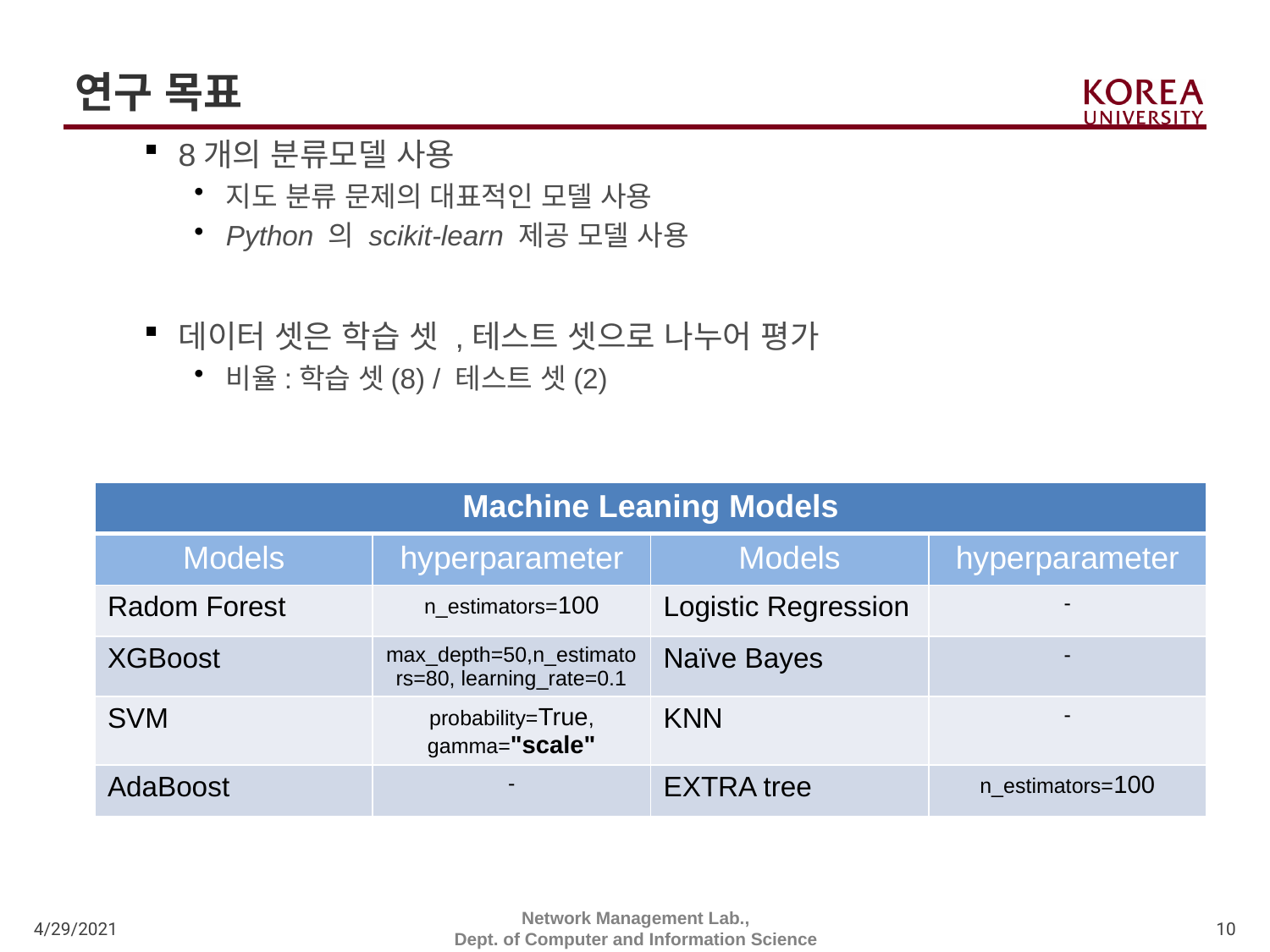

# 연구 목표
8개의 분류모델 사용
지도 분류 문제의 대표적인 모델 사용
Python 의 scikit-learn 제공 모델 사용

데이터 셋은 학습 셋 ,테스트 셋으로 나누어 평가
비율:학습 셋(8) / 테스트 셋(2)

| Machine Leaning Models |  |  |  |
| --- | --- | --- | --- |
| Models | hyperparameter | Models | hyperparameter |
| Radom Forest | n\_estimators=100 | Logistic Regression | - |
| XGBoost | max\_depth=50,n\_estimators=80, learning\_rate=0.1 | Naïve Bayes | - |
| SVM | probability=True, gamma="scale" | KNN | - |
| AdaBoost | - | EXTRA tree | n\_estimators=100 |
4/29/2021
Network Management Lab.,
Dept. of Computer and Information Science
10